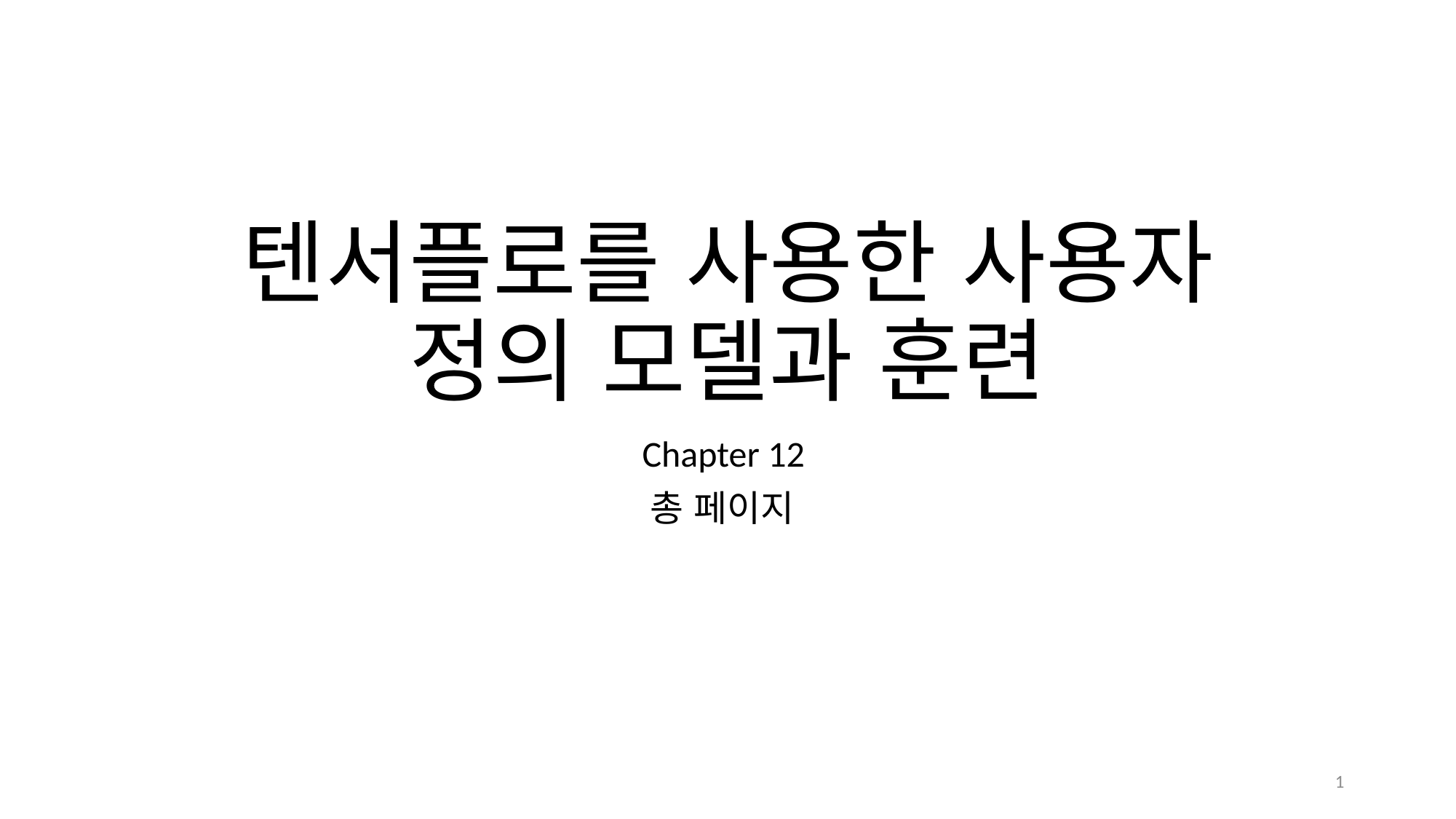

# 텐서플로를 사용한 사용자 정의 모델과 훈련
Chapter 12
총 페이지
1